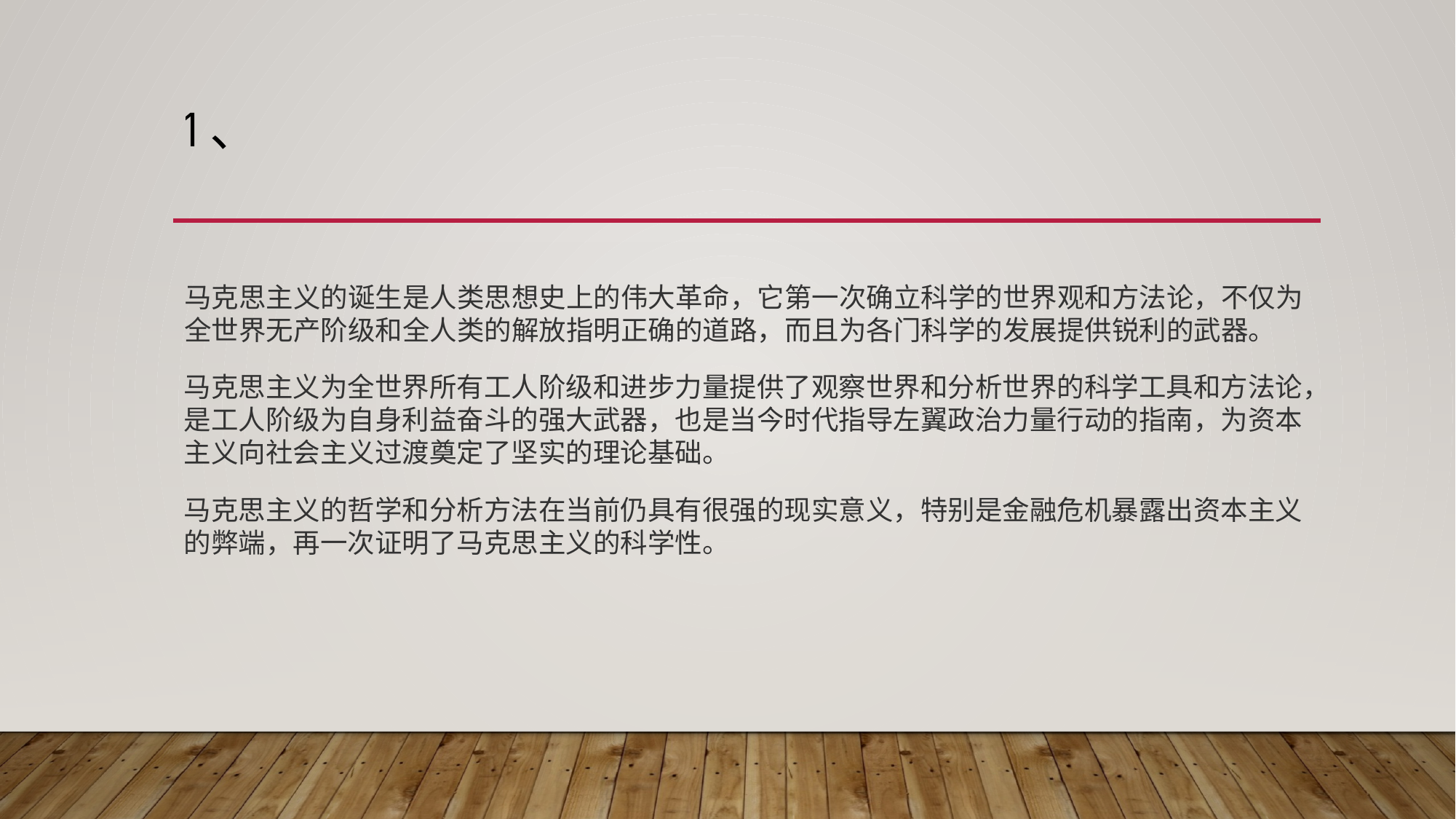

# 1、
马克思主义的诞生是人类思想史上的伟大革命，它第一次确立科学的世界观和方法论，不仅为全世界无产阶级和全人类的解放指明正确的道路，而且为各门科学的发展提供锐利的武器。
马克思主义为全世界所有工人阶级和进步力量提供了观察世界和分析世界的科学工具和方法论，是工人阶级为自身利益奋斗的强大武器，也是当今时代指导左翼政治力量行动的指南，为资本主义向社会主义过渡奠定了坚实的理论基础。
马克思主义的哲学和分析方法在当前仍具有很强的现实意义，特别是金融危机暴露出资本主义的弊端，再一次证明了马克思主义的科学性。